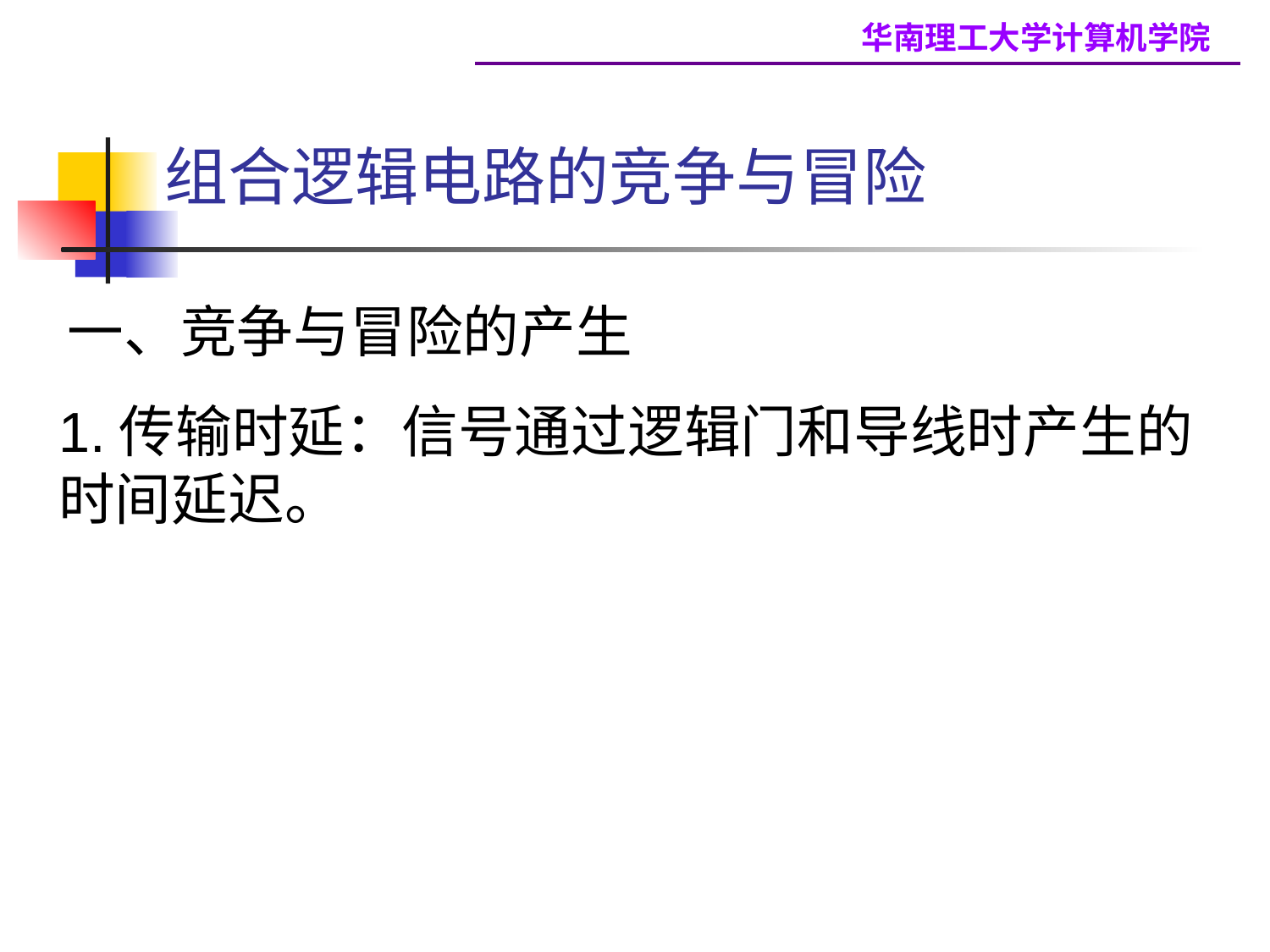

组合逻辑电路的竞争与冒险
一、竞争与冒险的产生
1.传输时延：信号通过逻辑门和导线时产生的时间延迟。